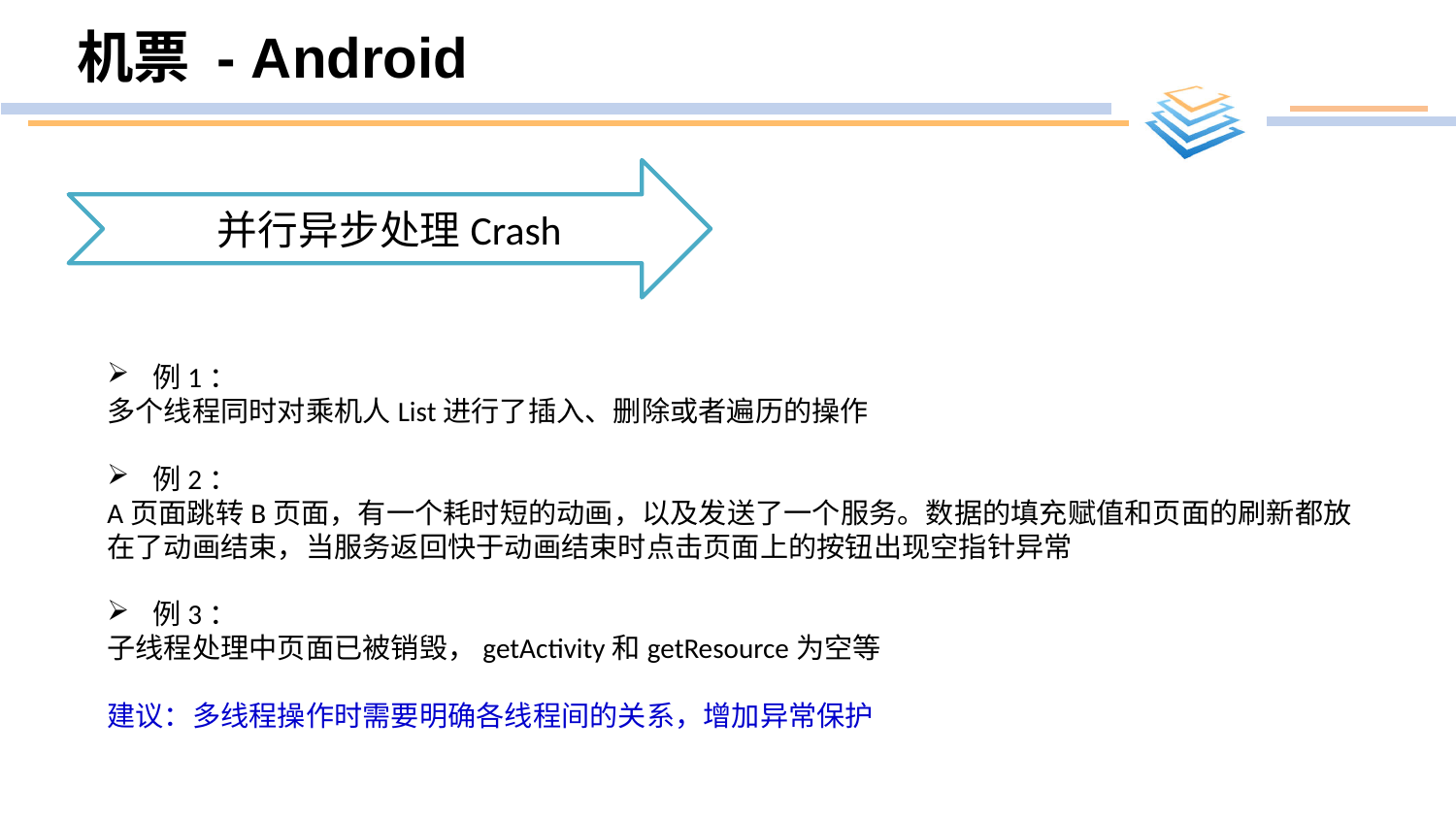

# 机票 - Android
并行异步处理Crash
例1：
多个线程同时对乘机人List进行了插入、删除或者遍历的操作

例2：
A页面跳转B页面，有一个耗时短的动画，以及发送了一个服务。数据的填充赋值和页面的刷新都放在了动画结束，当服务返回快于动画结束时点击页面上的按钮出现空指针异常

例3：
子线程处理中页面已被销毁，getActivity和getResource为空等

建议：多线程操作时需要明确各线程间的关系，增加异常保护